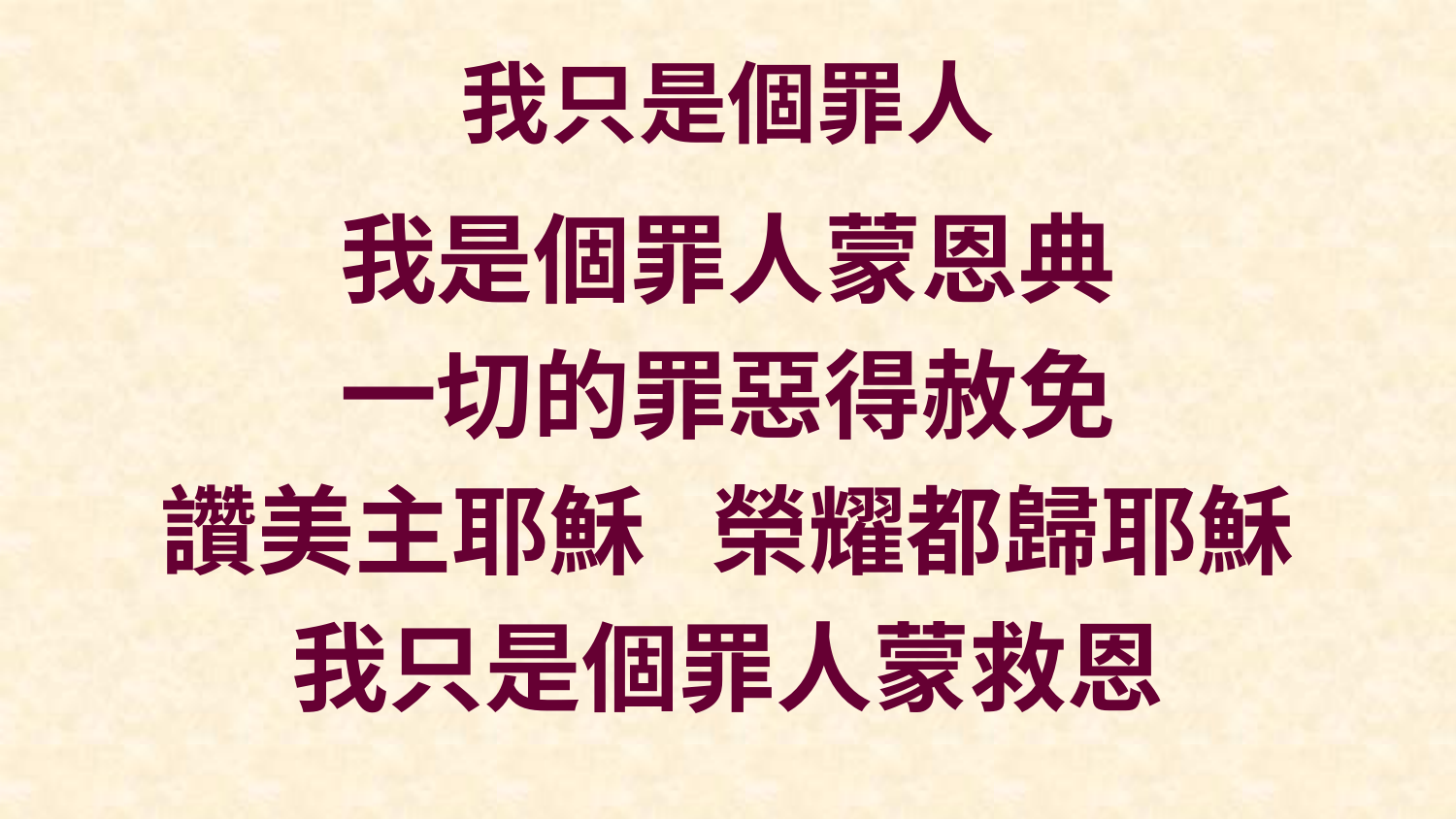

# 我只是個罪人
我是個罪人蒙恩典
一切的罪惡得赦免
讚美主耶穌   榮耀都歸耶穌
我只是個罪人蒙救恩